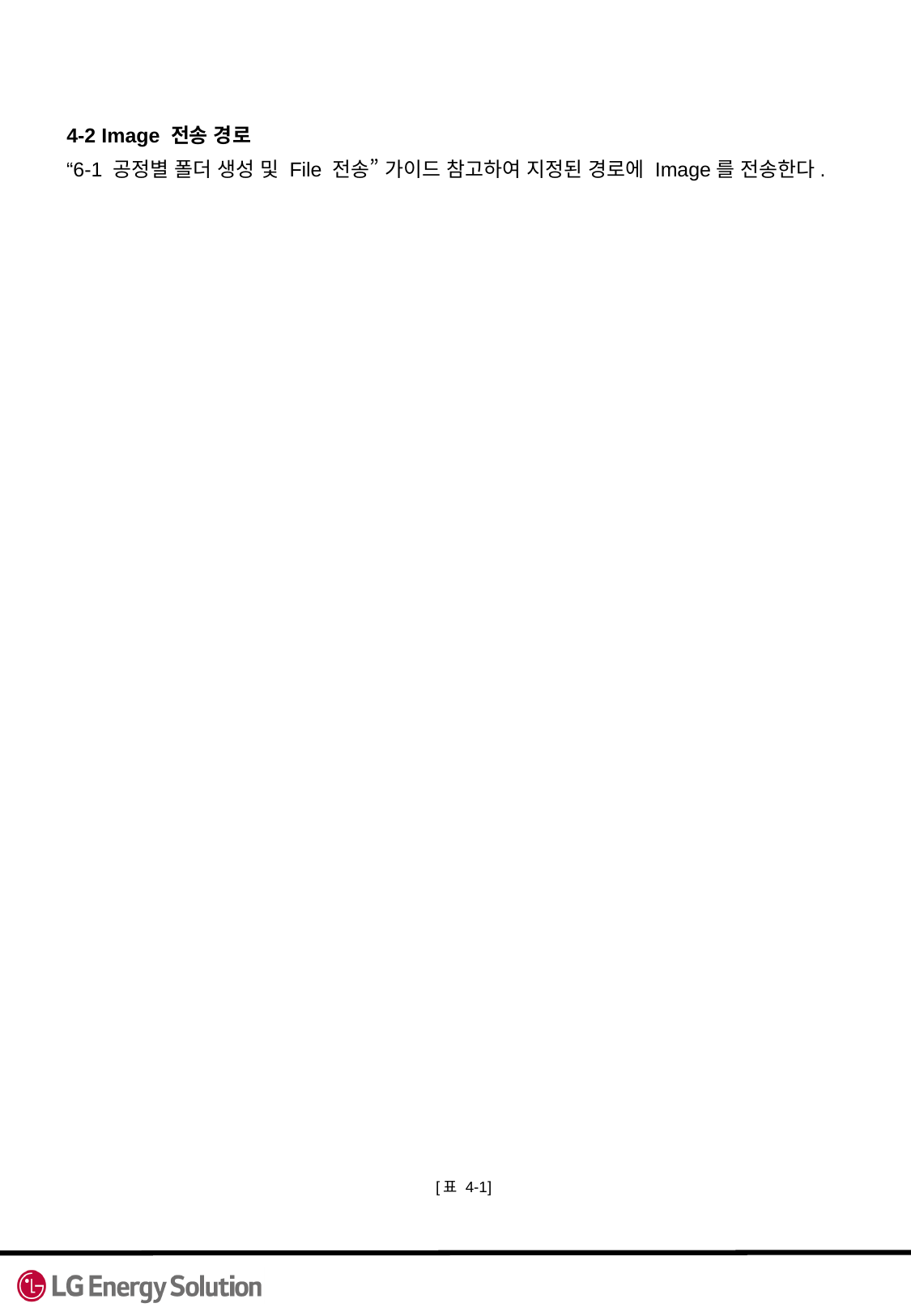

4-2 Image 전송 경로
   “6-1 공정별 폴더 생성 및 File 전송” 가이드 참고하여 지정된 경로에 Image를 전송한다.
[표 4-1]